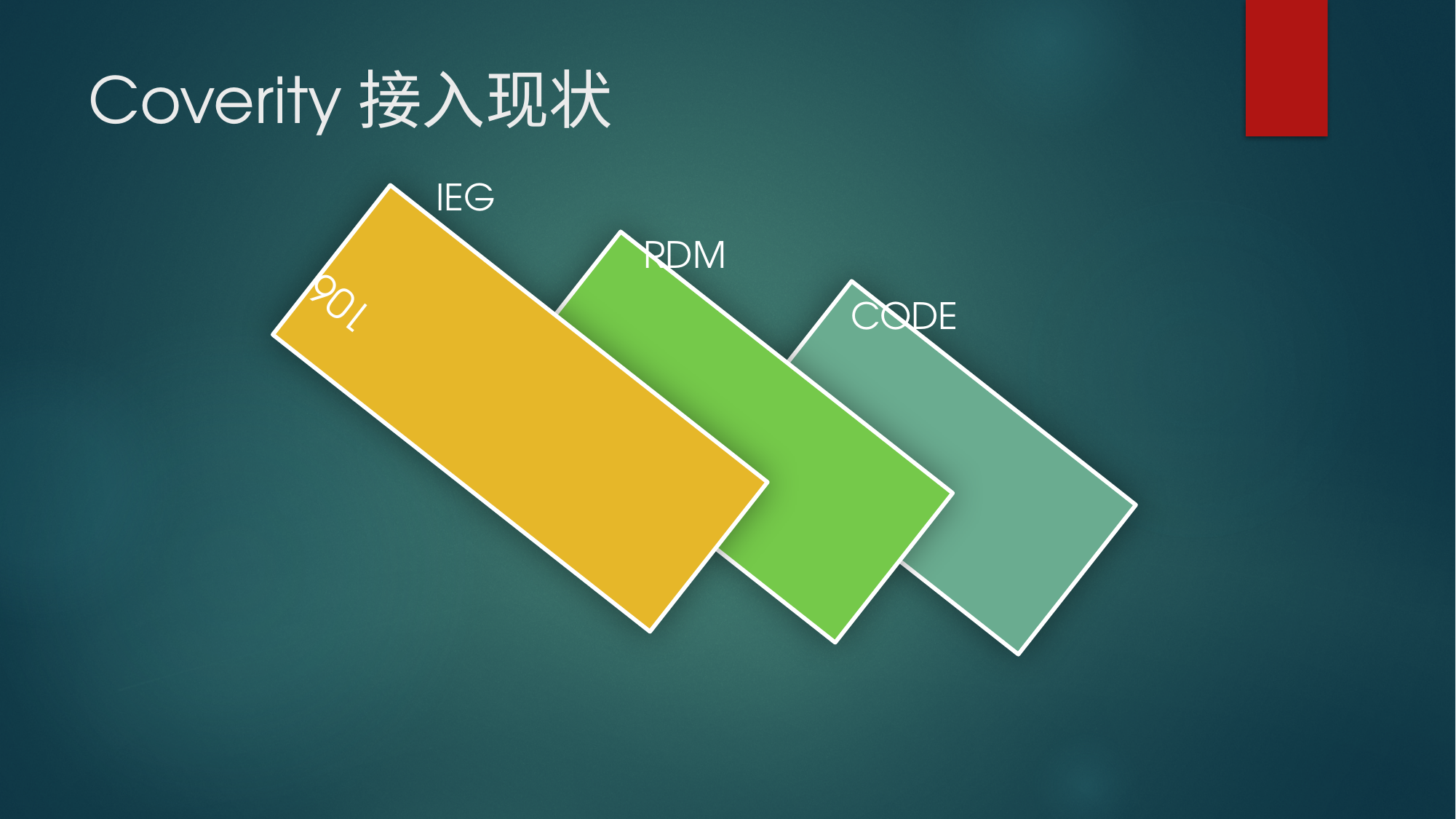

# Coverity接入现状
11
90
106
IEG
RDM
CODE